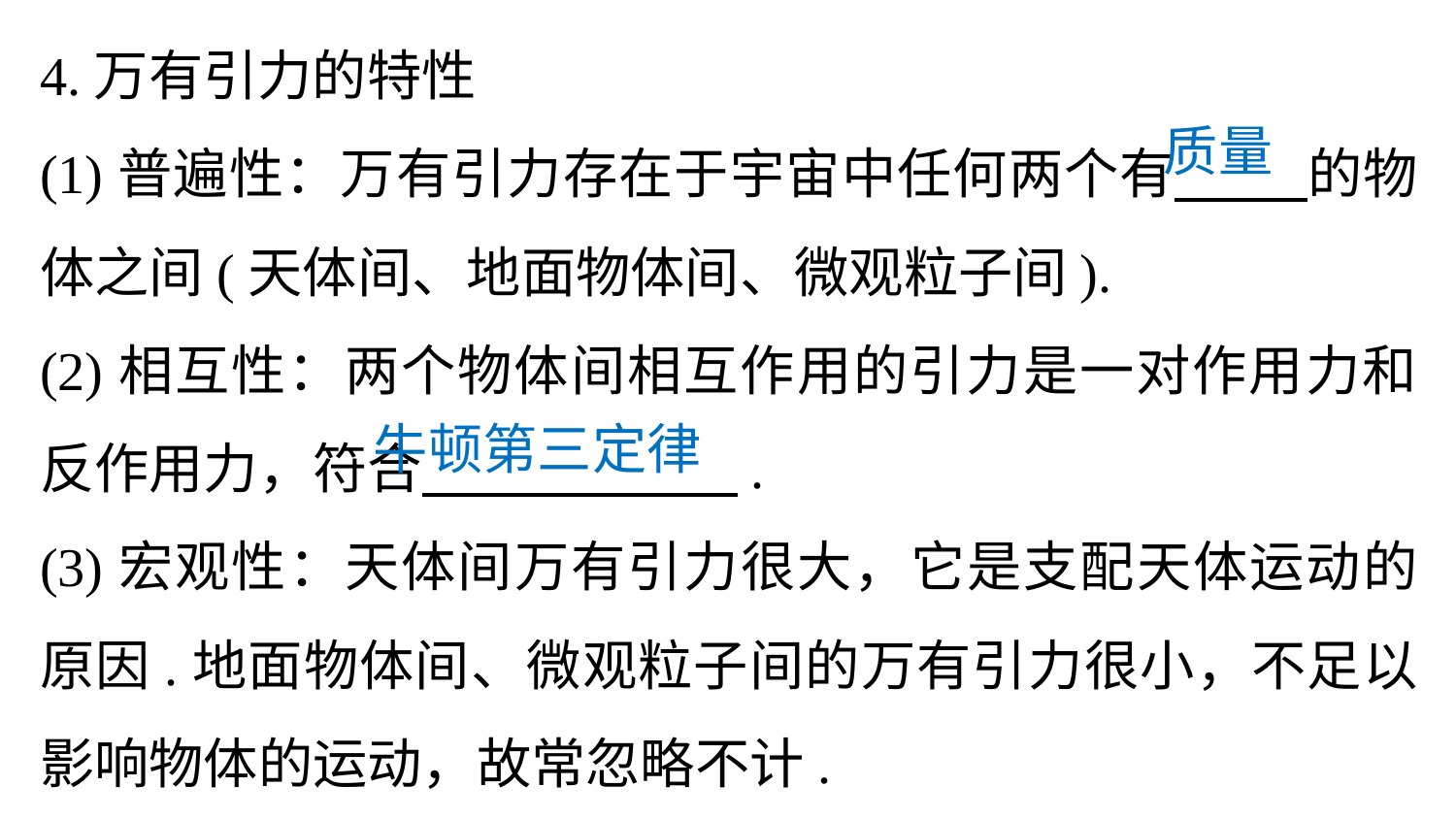

4.万有引力的特性
(1)普遍性：万有引力存在于宇宙中任何两个有          的物体之间(天体间、地面物体间、微观粒子间).
(2)相互性：两个物体间相互作用的引力是一对作用力和反作用力，符合                          .
(3)宏观性：天体间万有引力很大，它是支配天体运动的原因.地面物体间、微观粒子间的万有引力很小，不足以影响物体的运动，故常忽略不计.
质量
牛顿第三定律